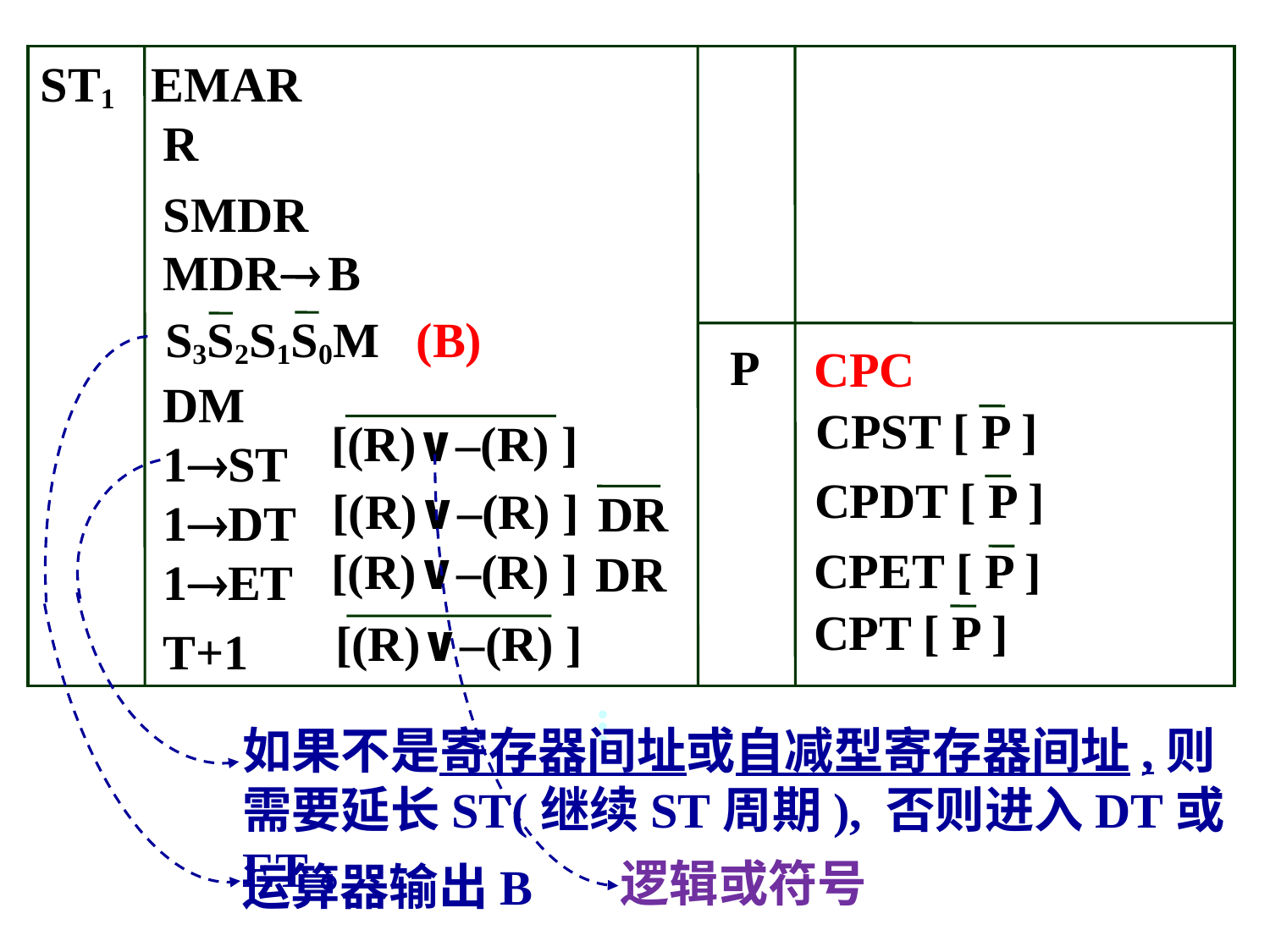

ST1     EMAR
          R
          SMDR
          MDR→ B

          DM
          1→ST
          1→DT
          1→ET
          T+1

S3S2S1S0M   (B)

P
CPC

CPST [ P ]
[(R)∨–(R) ]

CPDT [ P ]

[(R)∨–(R) ]
DR

CPET [ P ]
[(R)∨–(R) ]
DR

CPT [ P ]
[(R)∨–(R) ]

...
如果不是寄存器间址或自减型寄存器间址,则需要延长ST(继续ST周期), 否则进入DT或ET。
逻辑或符号
运算器输出B